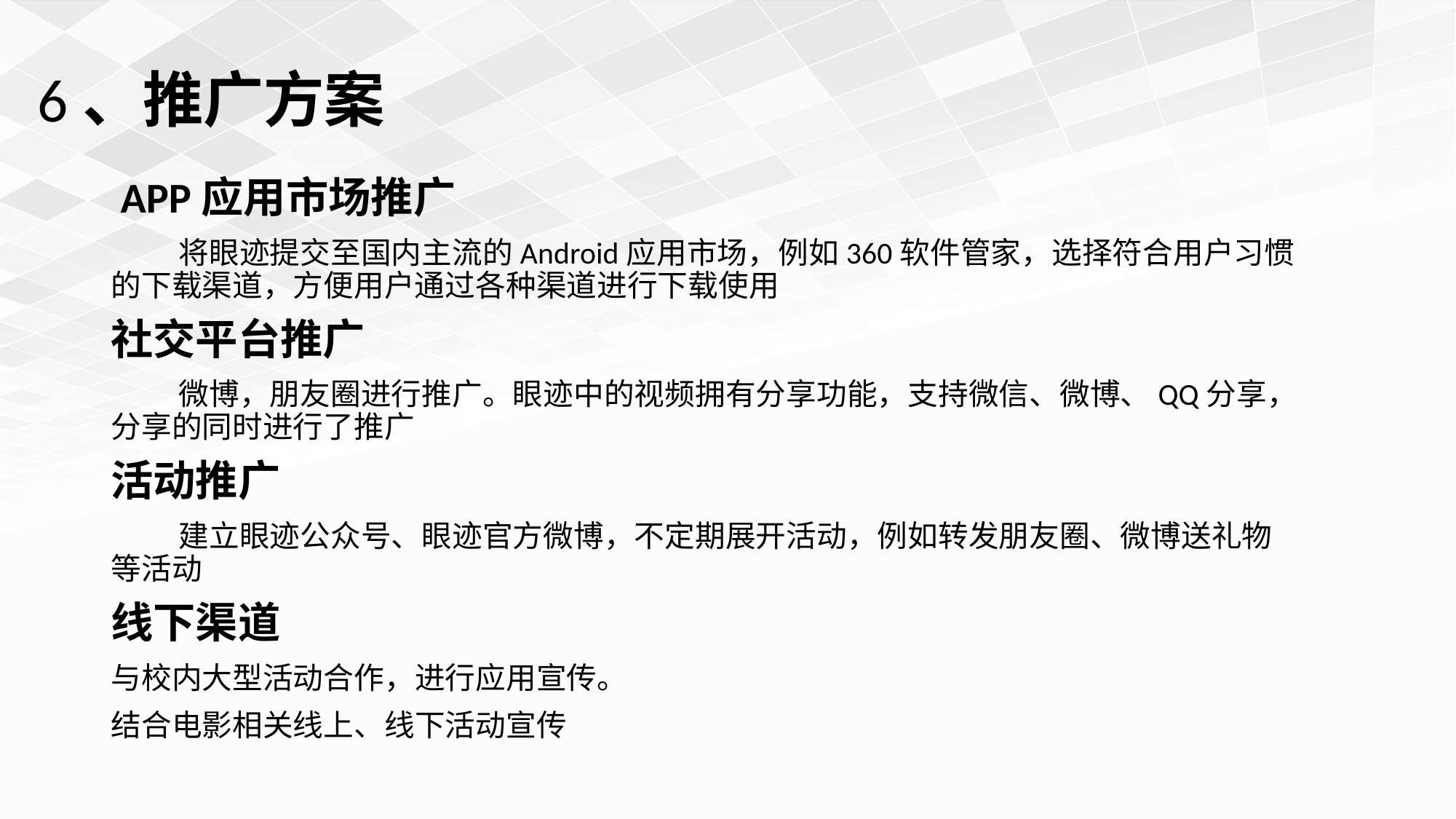

# 6、推广方案
 APP应用市场推广
         将眼迹提交至国内主流的Android应用市场，例如360软件管家，选择符合用户习惯的下载渠道，方便用户通过各种渠道进行下载使用
社交平台推广
         微博，朋友圈进行推广。眼迹中的视频拥有分享功能，支持微信、微博、QQ分享，分享的同时进行了推广
活动推广
         建立眼迹公众号、眼迹官方微博，不定期展开活动，例如转发朋友圈、微博送礼物等活动
线下渠道
与校内大型活动合作，进行应用宣传。
结合电影相关线上、线下活动宣传